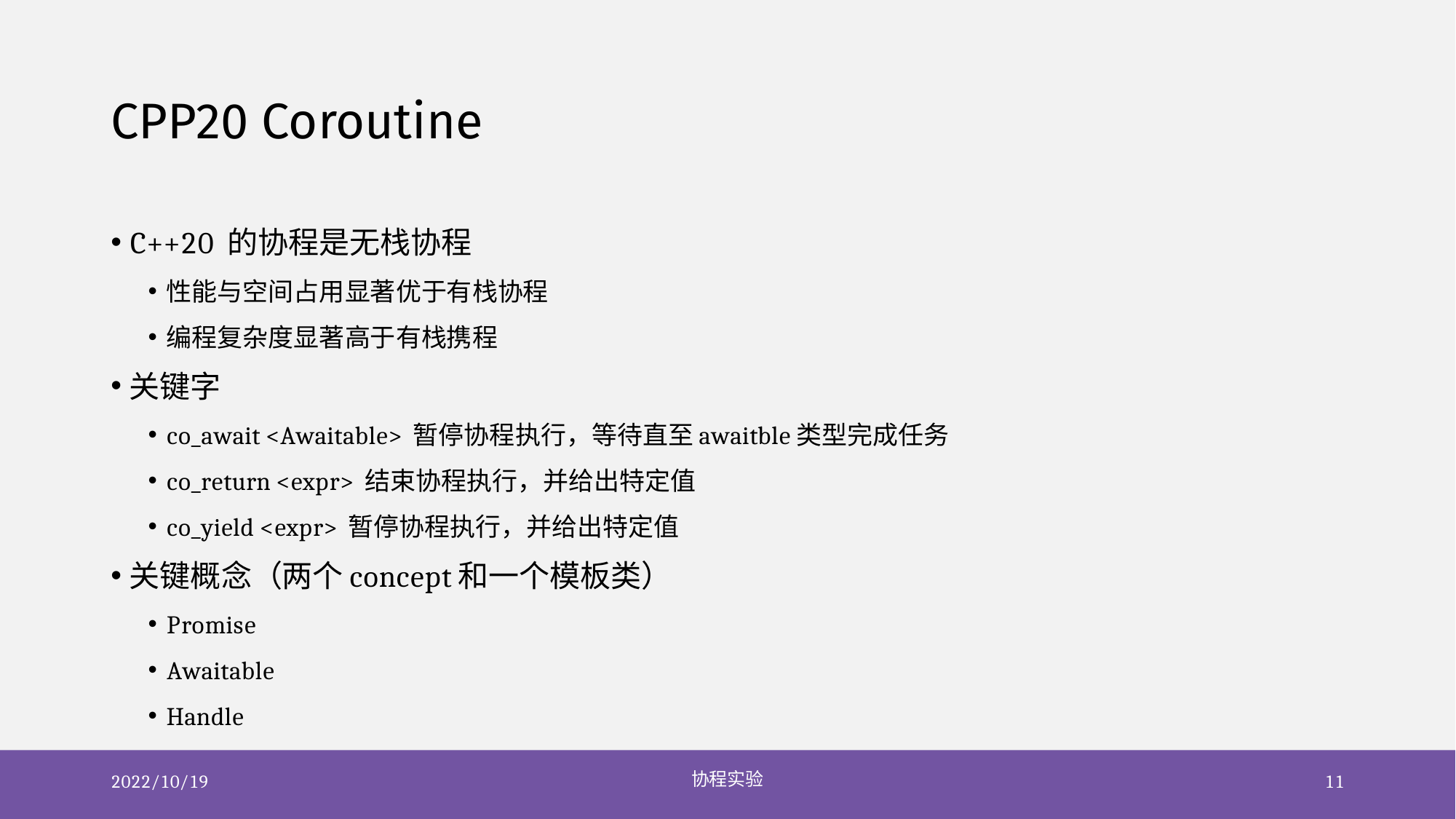

# CPP20 Coroutine
C++20 的协程是无栈协程
性能与空间占用显著优于有栈协程
编程复杂度显著高于有栈携程
关键字
co_await <Awaitable> 暂停协程执行，等待直至awaitble类型完成任务
co_return <expr> 结束协程执行，并给出特定值
co_yield <expr> 暂停协程执行，并给出特定值
关键概念（两个concept和一个模板类）
Promise
Awaitable
Handle
2022/10/19
协程实验
11